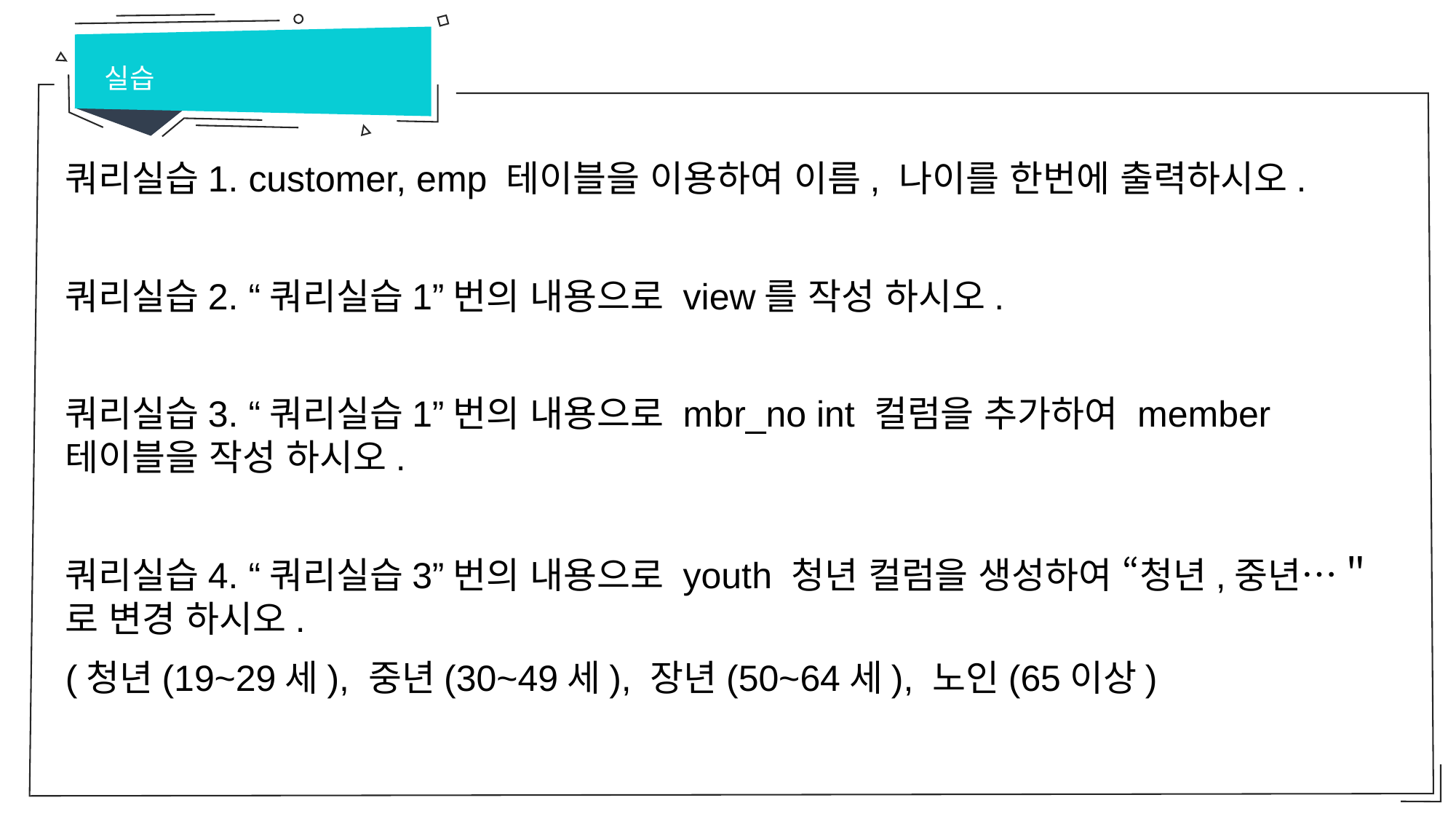

실습
쿼리실습1. customer, emp 테이블을 이용하여 이름, 나이를 한번에 출력하시오.

쿼리실습2. “쿼리실습1”번의 내용으로 view를 작성 하시오.

쿼리실습3. “쿼리실습1”번의 내용으로 mbr_no int 컬럼을 추가하여 member 테이블을 작성 하시오.

쿼리실습4. “쿼리실습3”번의 내용으로 youth 청년 컬럼을 생성하여 “청년,중년…＂로 변경 하시오.
(청년(19~29세), 중년(30~49세), 장년(50~64세), 노인(65이상)